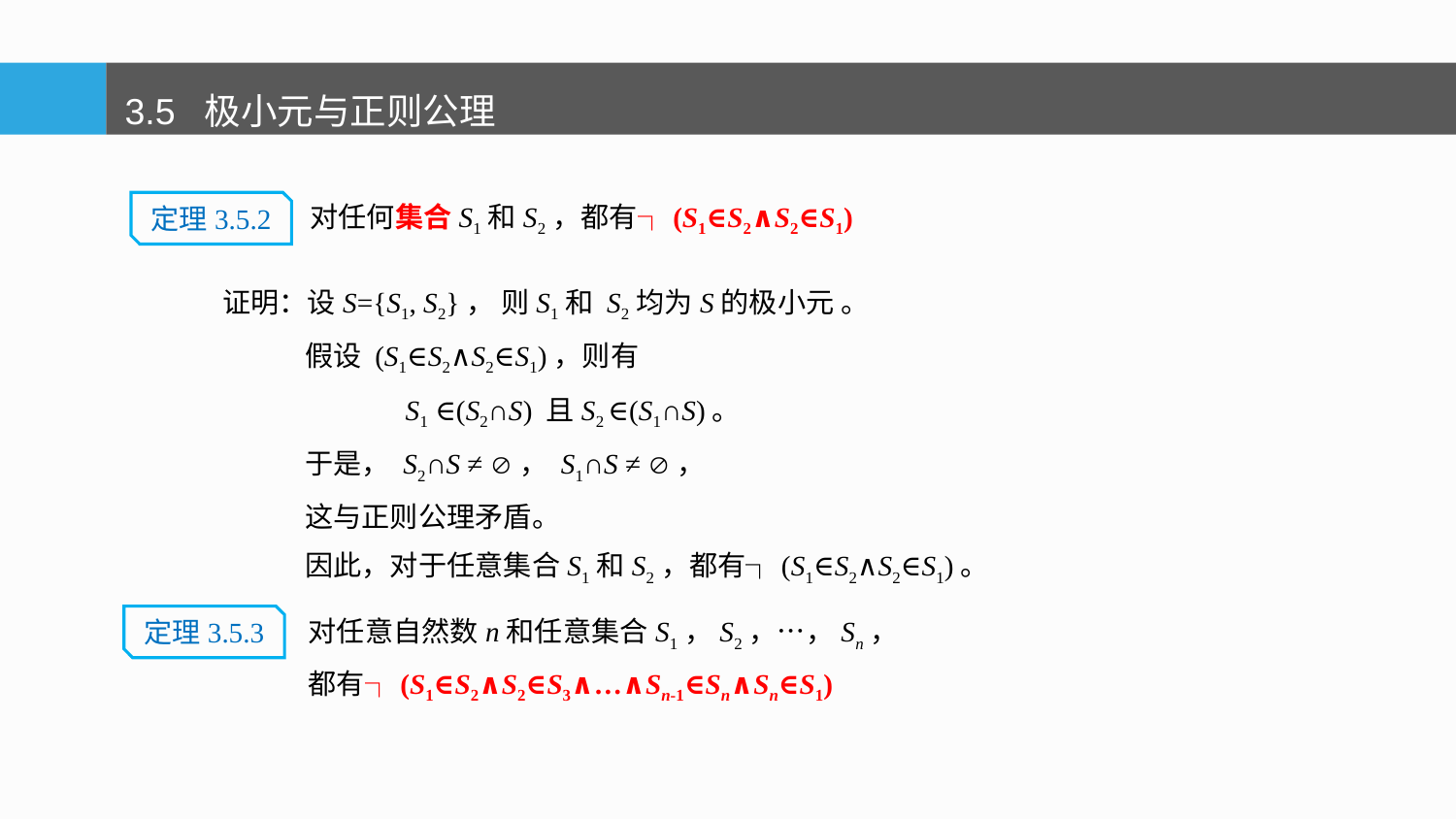

3.5  极小元与正则公理

对任何集合S1和S2，都有┐(S1∈S2∧S2∈S1)
定理3.5.2

证明：设S={S1, S2}， 则S1和 S2均为S的极小元 。
            假设 (S1∈S2∧S2∈S1)，则有
                          S1 ∈(S2∩S) 且S2 ∈(S1∩S)。
            于是， S2∩S ≠ ∅， S1∩S ≠ ∅，
            这与正则公理矛盾。
            因此，对于任意集合S1和S2，都有┐(S1∈S2∧S2∈S1)。
对任意自然数n和任意集合S1，S2，…，Sn，
都有┐(S1∈S2∧S2∈S3∧…∧Sn-1∈Sn∧Sn∈S1)
定理3.5.3